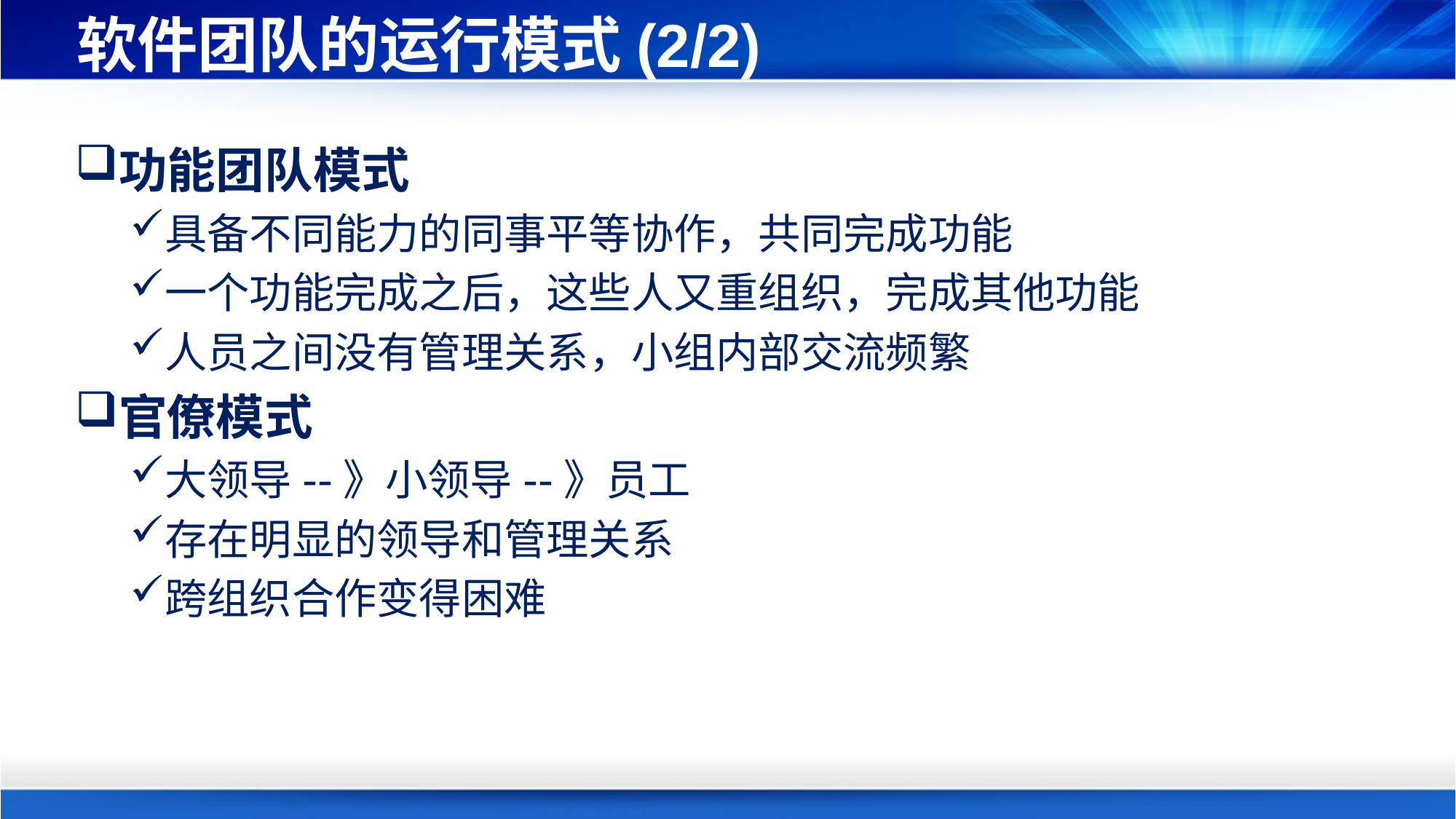

# 软件团队的运行模式(2/2)
功能团队模式
具备不同能力的同事平等协作，共同完成功能
一个功能完成之后，这些人又重组织，完成其他功能
人员之间没有管理关系，小组内部交流频繁
官僚模式
大领导--》小领导--》员工
存在明显的领导和管理关系
跨组织合作变得困难